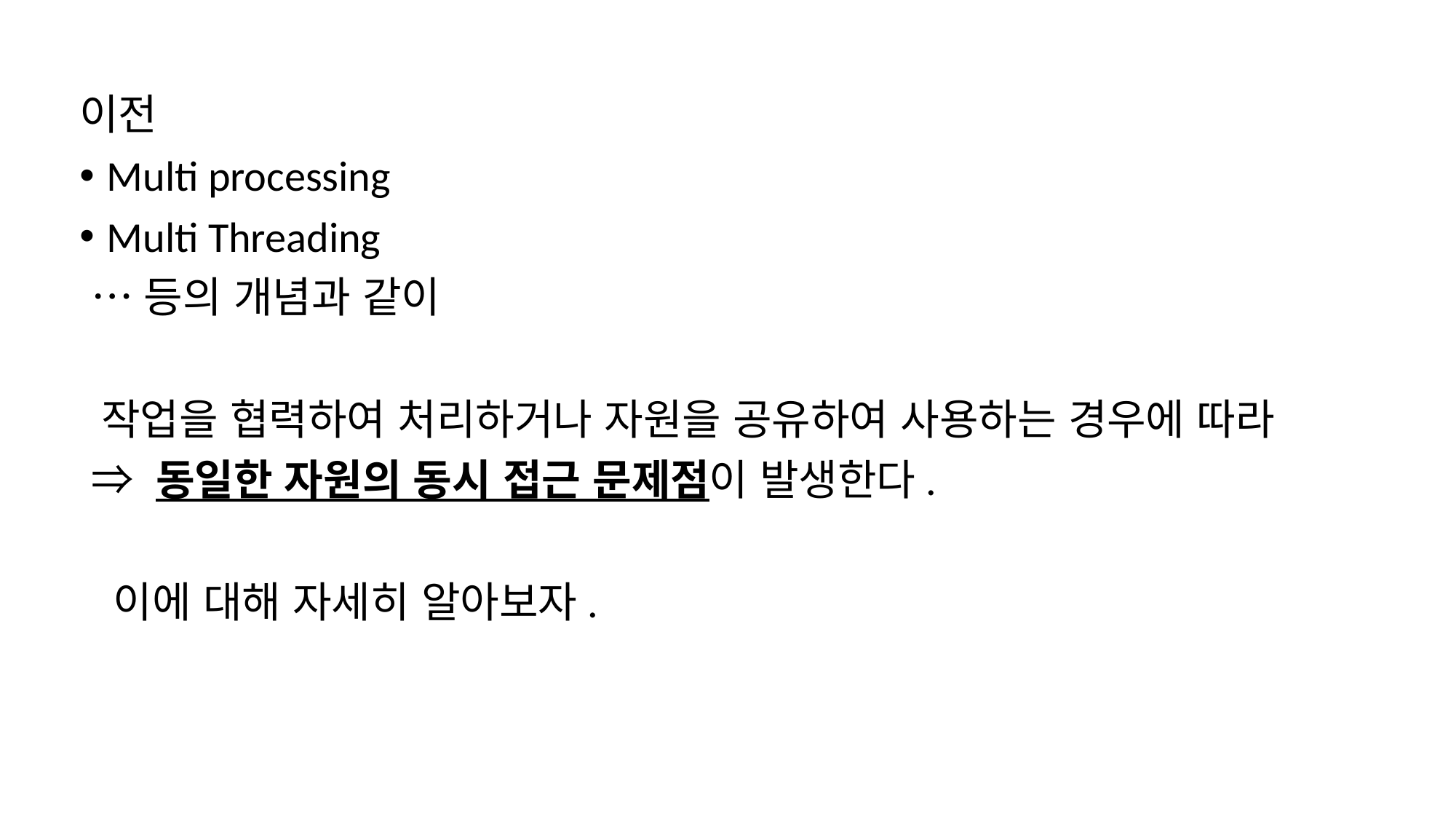

이전
Multi processing
Multi Threading
 …등의 개념과 같이

 작업을 협력하여 처리하거나 자원을 공유하여 사용하는 경우에 따라
 ⇒ 동일한 자원의 동시 접근 문제점이 발생한다.

  이에 대해 자세히 알아보자.